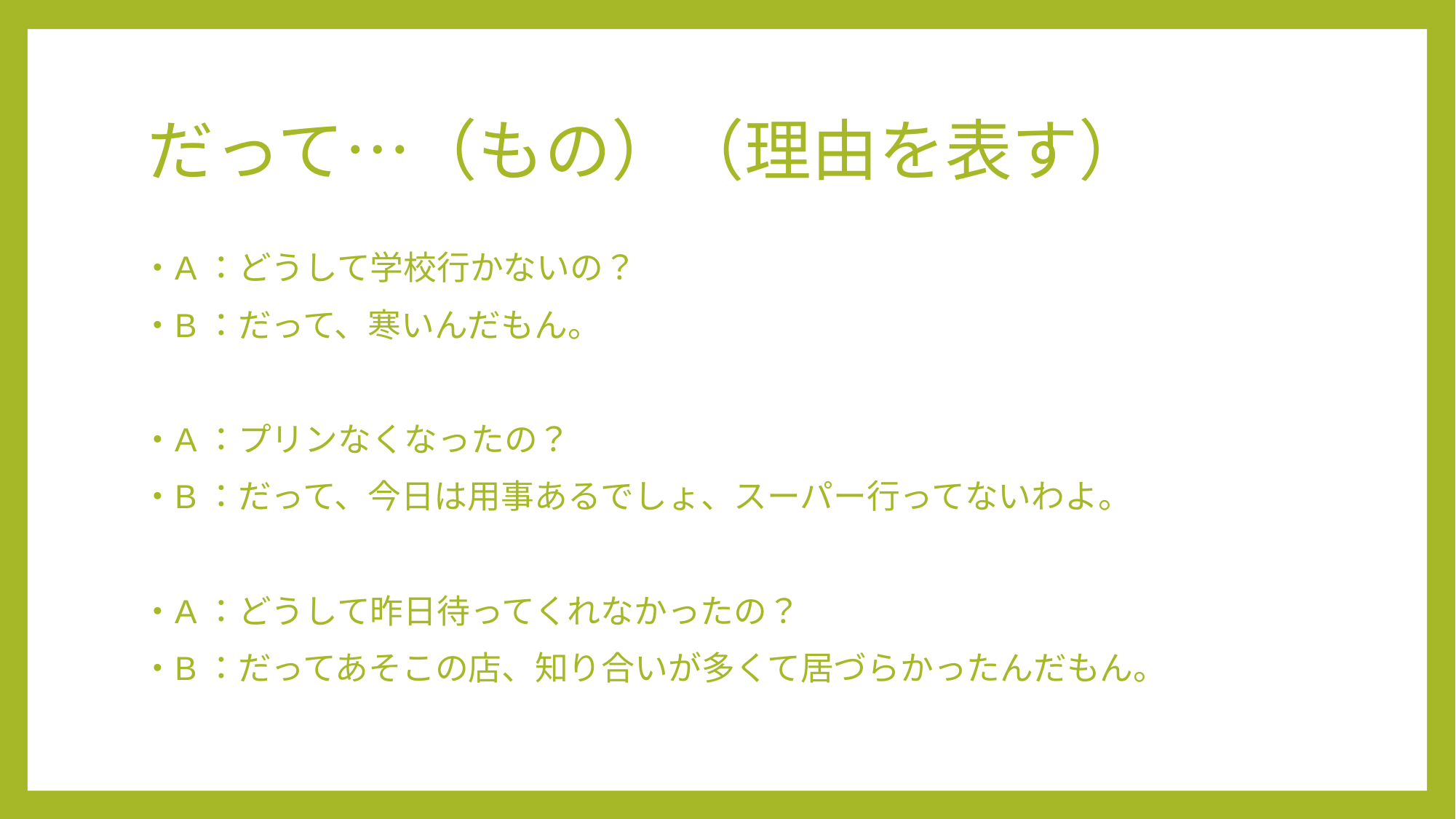

# だって…（もの）（理由を表す）
A：どうして学校行かないの？
B：だって、寒いんだもん。

A：プリンなくなったの？
B：だって、今日は用事あるでしょ、スーパー行ってないわよ。

A：どうして昨日待ってくれなかったの？
B：だってあそこの店、知り合いが多くて居づらかったんだもん。